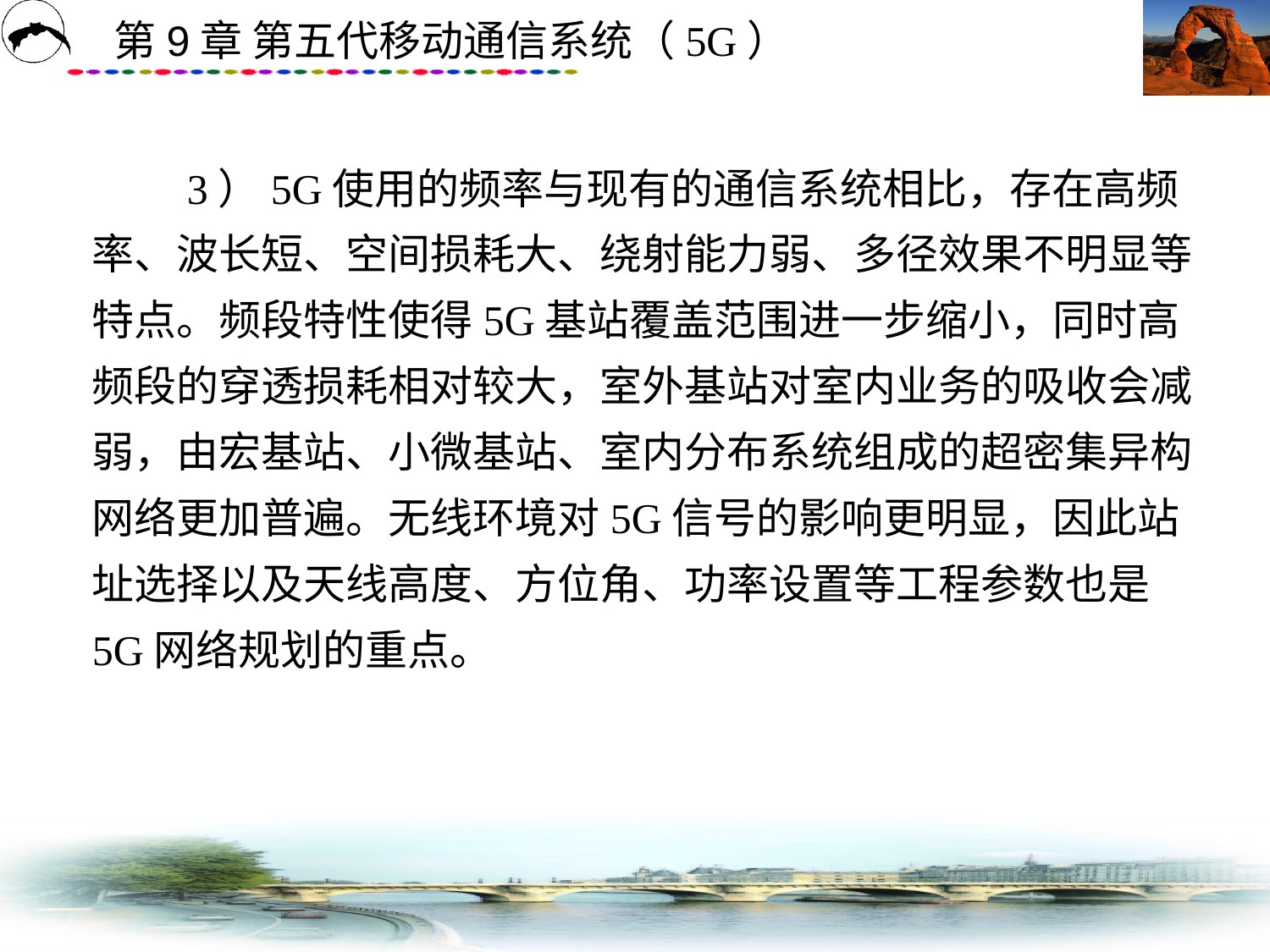

# 3）5G使用的频率与现有的通信系统相比，存在高频率、波长短、空间损耗大、绕射能力弱、多径效果不明显等特点。频段特性使得5G基站覆盖范围进一步缩小，同时高频段的穿透损耗相对较大，室外基站对室内业务的吸收会减弱，由宏基站、小微基站、室内分布系统组成的超密集异构网络更加普遍。无线环境对5G信号的影响更明显，因此站址选择以及天线高度、方位角、功率设置等工程参数也是5G网络规划的重点。